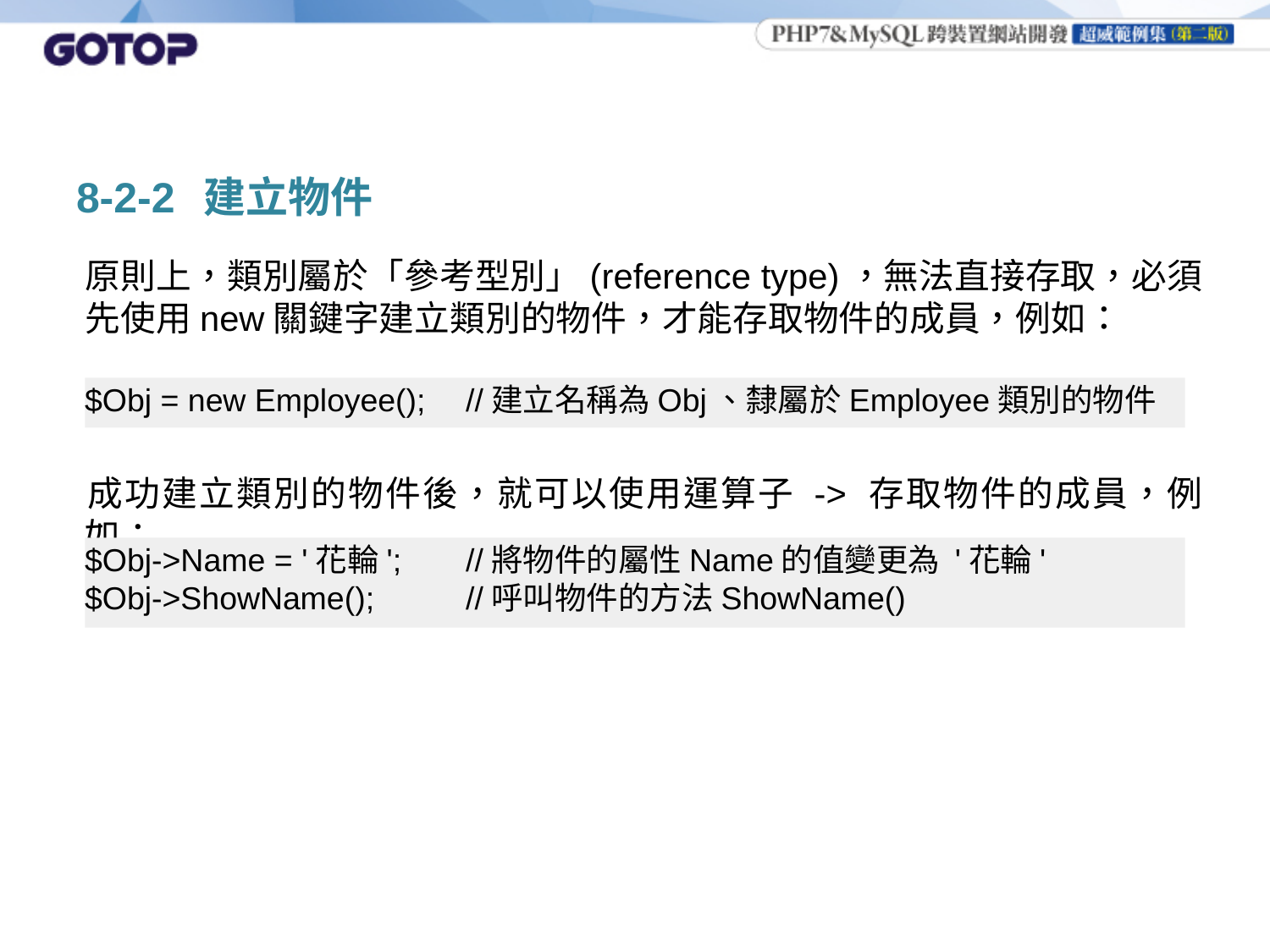

# 8-2-2	建立物件
	原則上，類別屬於「參考型別」(reference type)，無法直接存取，必須先使用new關鍵字建立類別的物件，才能存取物件的成員，例如：

	成功建立類別的物件後，就可以使用運算子 -> 存取物件的成員，例如：

$Obj = new Employee(); 	//建立名稱為Obj、隸屬於Employee類別的物件
$Obj->Name = '花輪';	//將物件的屬性Name的值變更為 '花輪'
$Obj->ShowName();	//呼叫物件的方法ShowName()